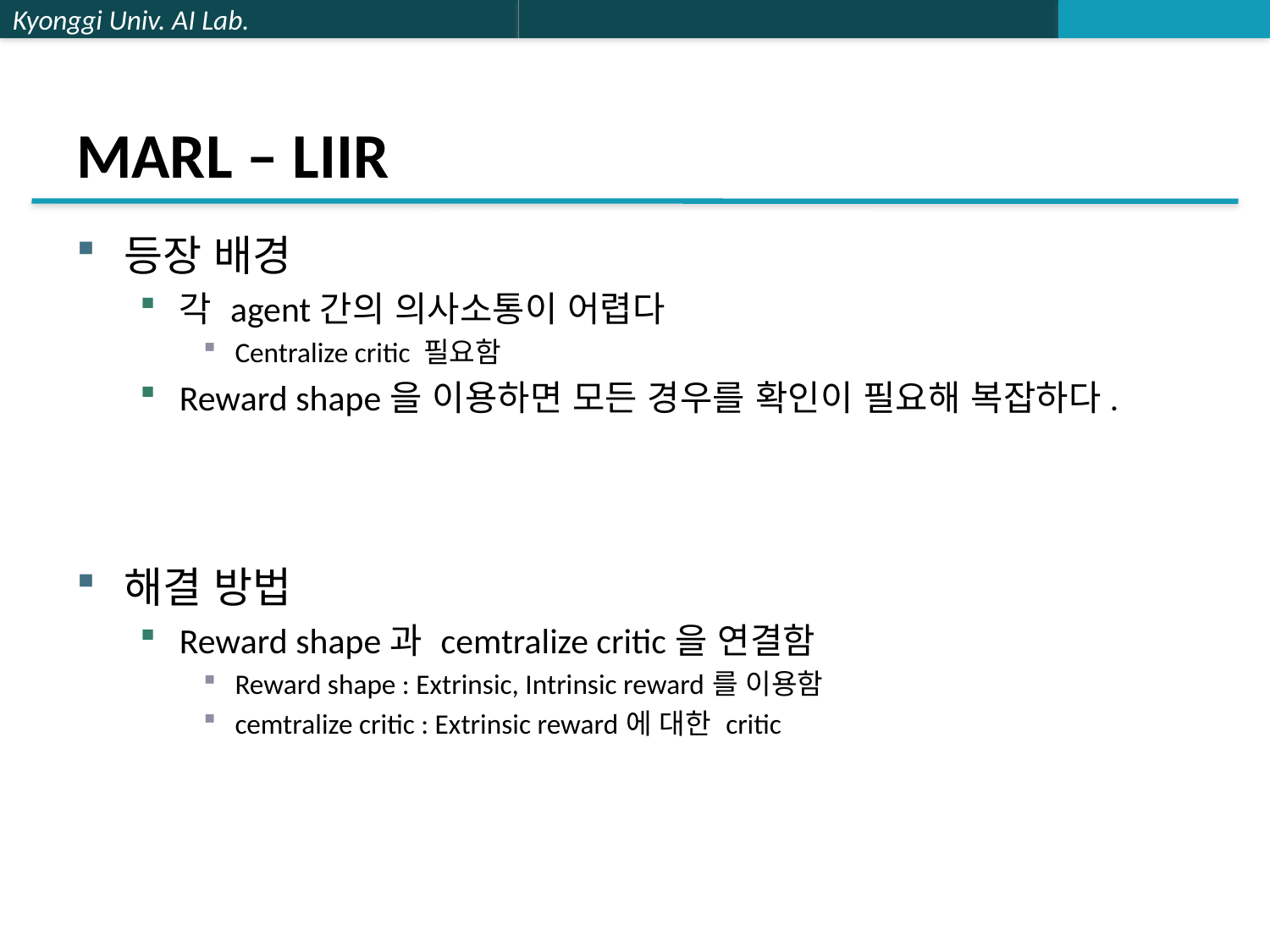

# MARL – LIIR
등장 배경
각 agent간의 의사소통이 어렵다
Centralize critic 필요함
Reward shape을 이용하면 모든 경우를 확인이 필요해 복잡하다.

해결 방법
Reward shape과 cemtralize critic을 연결함
Reward shape : Extrinsic, Intrinsic reward를 이용함
cemtralize critic : Extrinsic reward에 대한 critic